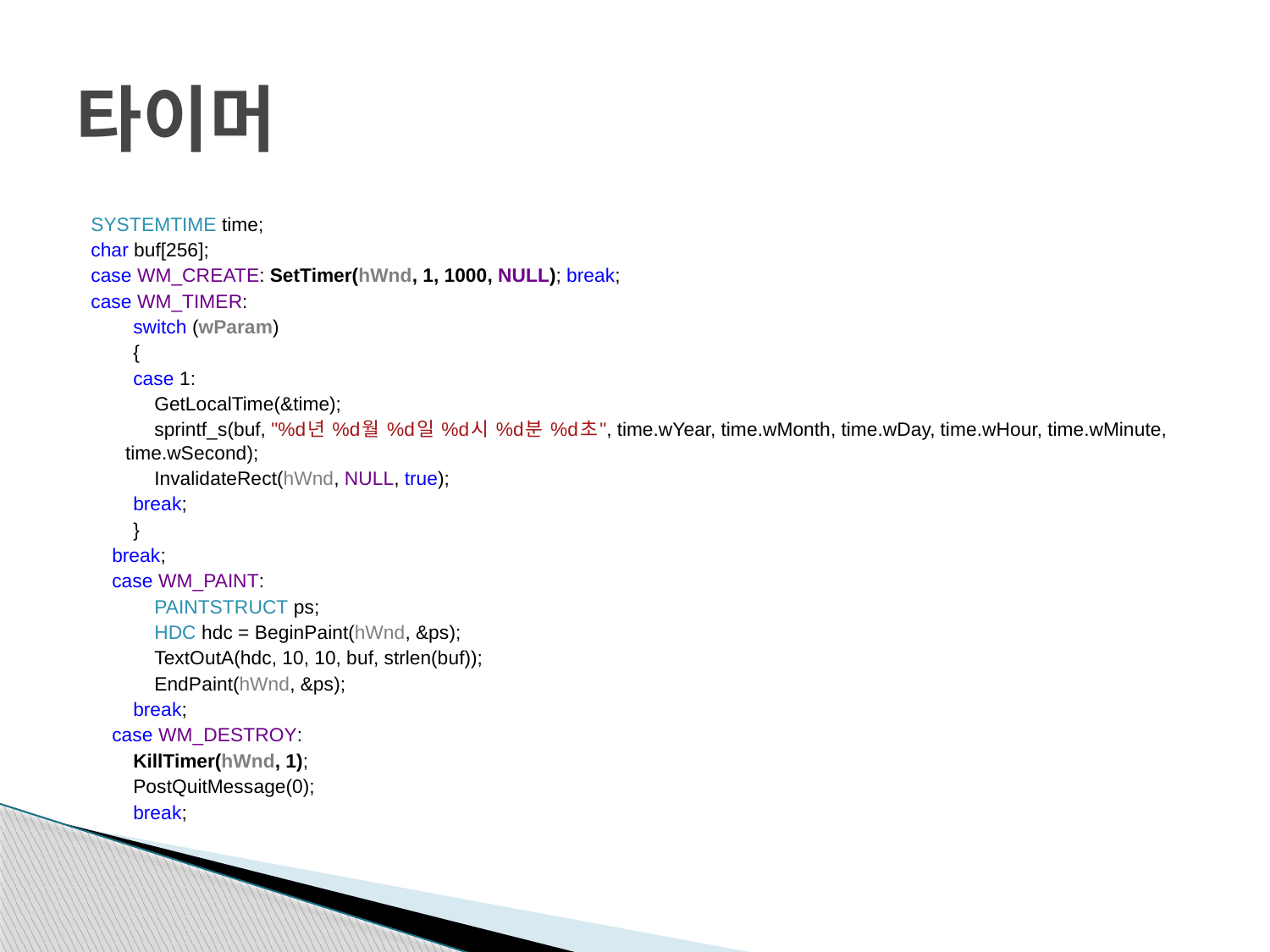

# 타이머
SYSTEMTIME time;
char buf[256];
case WM_CREATE: SetTimer(hWnd, 1, 1000, NULL); break;
case WM_TIMER:
        switch (wParam)
        {
        case 1:
            GetLocalTime(&time);
            sprintf_s(buf, "%d년 %d월 %d일 %d시 %d분 %d초", time.wYear, time.wMonth, time.wDay, time.wHour, time.wMinute, time.wSecond);
            InvalidateRect(hWnd, NULL, true);
        break;
        }
    break;
    case WM_PAINT:
            PAINTSTRUCT ps;
            HDC hdc = BeginPaint(hWnd, &ps);
            TextOutA(hdc, 10, 10, buf, strlen(buf));
            EndPaint(hWnd, &ps);
        break;
    case WM_DESTROY:
        KillTimer(hWnd, 1);
        PostQuitMessage(0);
        break;